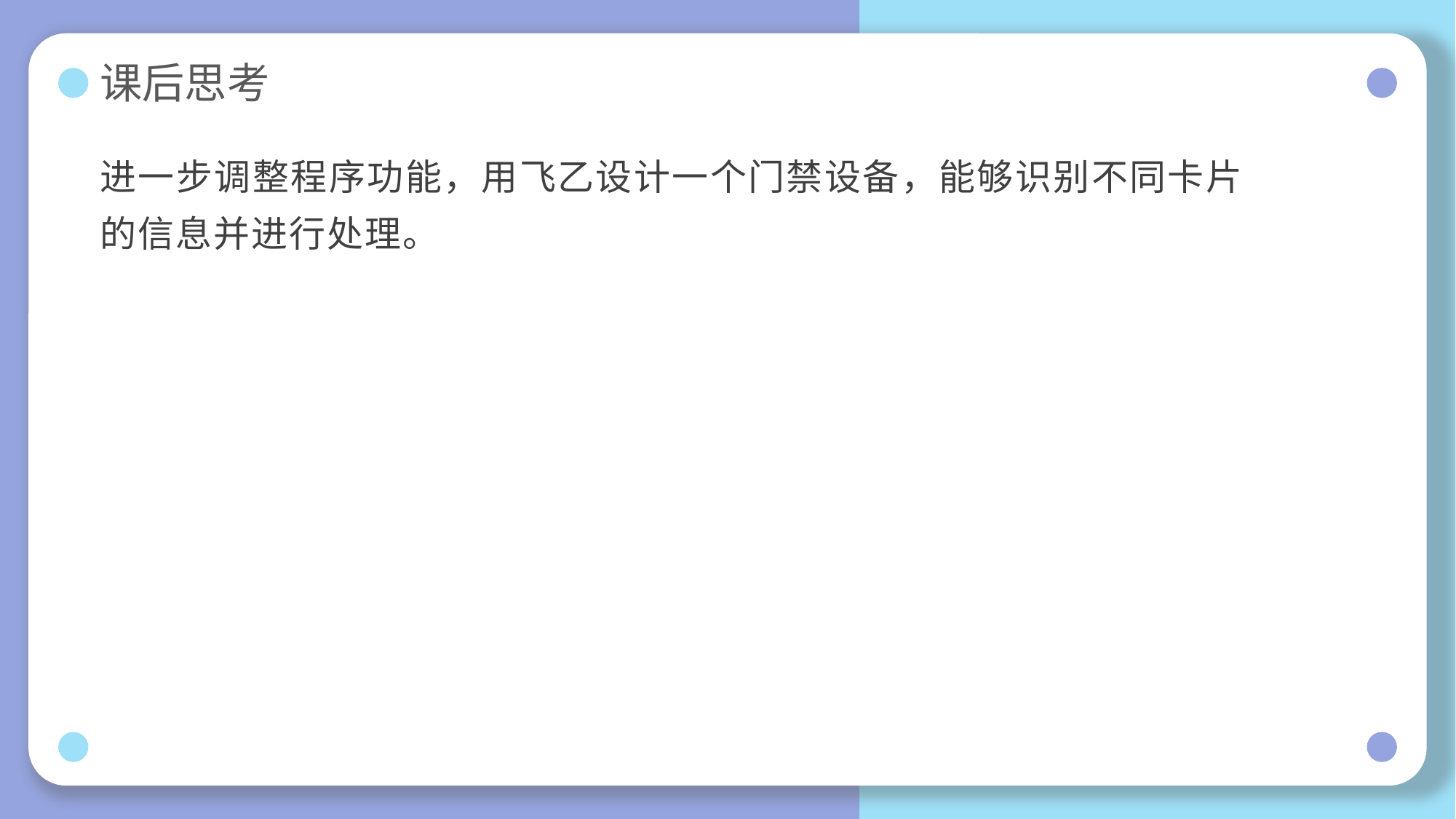

# 课后思考
进一步调整程序功能，用飞乙设计一个门禁设备，能够识别不同卡片的信息并进行处理。